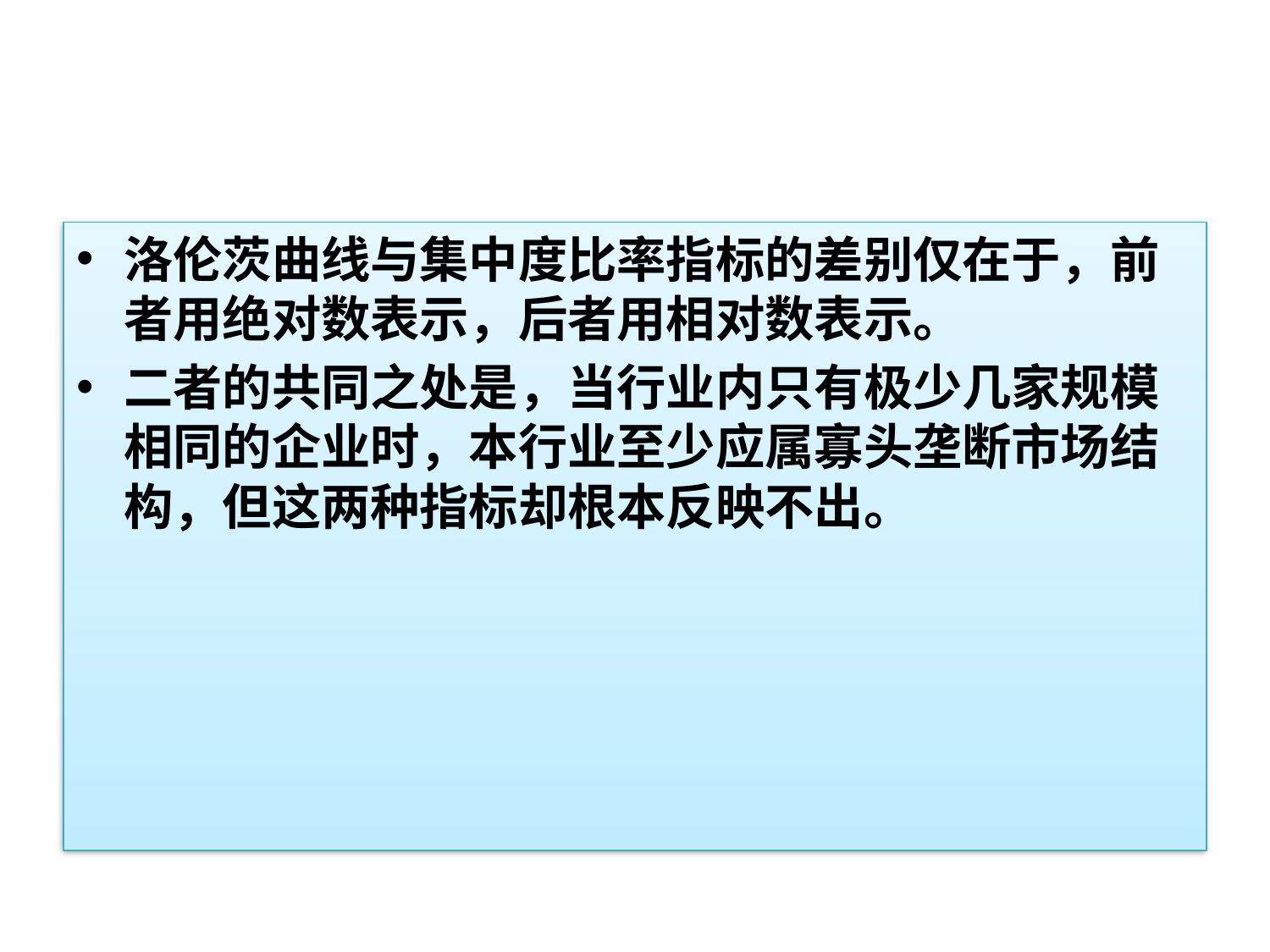

#
洛伦茨曲线与集中度比率指标的差别仅在于，前者用绝对数表示，后者用相对数表示。
二者的共同之处是，当行业内只有极少几家规模相同的企业时，本行业至少应属寡头垄断市场结构，但这两种指标却根本反映不出。